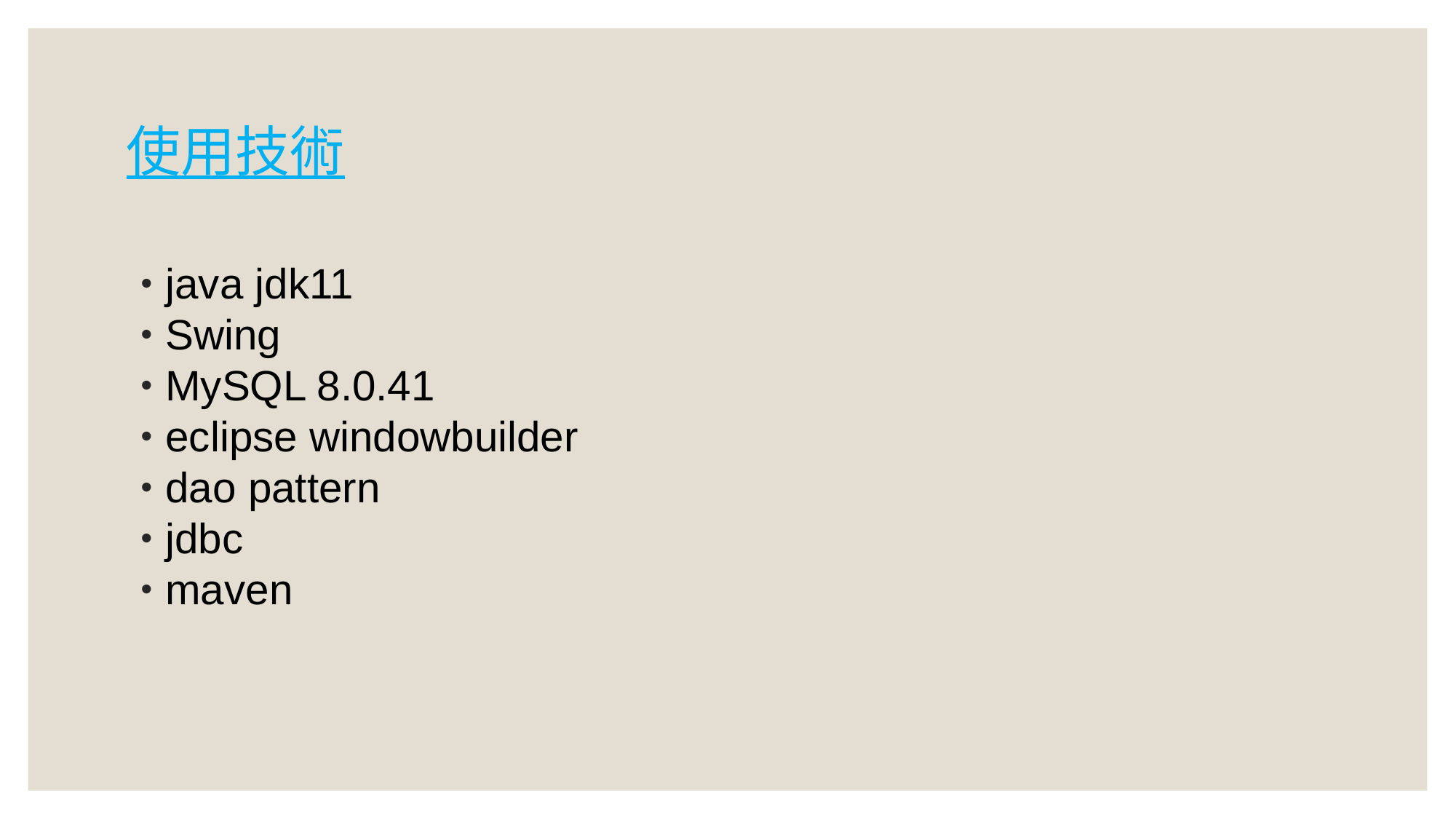

使用技術
java jdk11
Swing
MySQL 8.0.41
eclipse windowbuilder
dao pattern
jdbc
maven